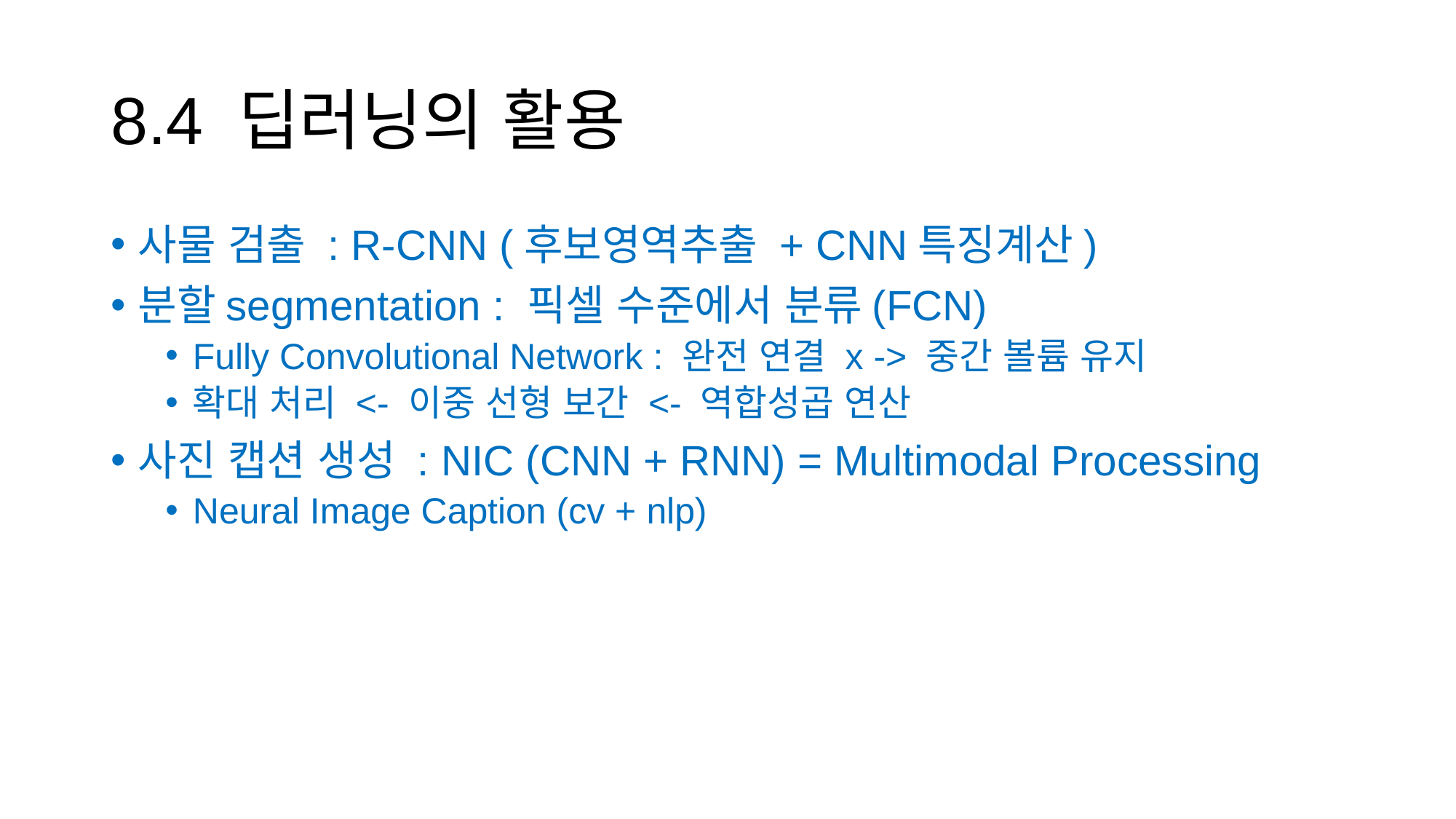

# 8.4 딥러닝의 활용
사물 검출 : R-CNN (후보영역추출 + CNN특징계산)
분할segmentation : 픽셀 수준에서 분류(FCN)
Fully Convolutional Network : 완전 연결 x -> 중간 볼륨 유지
확대 처리 <- 이중 선형 보간 <- 역합성곱 연산
사진 캡션 생성 : NIC (CNN + RNN) = Multimodal Processing
Neural Image Caption (cv + nlp)